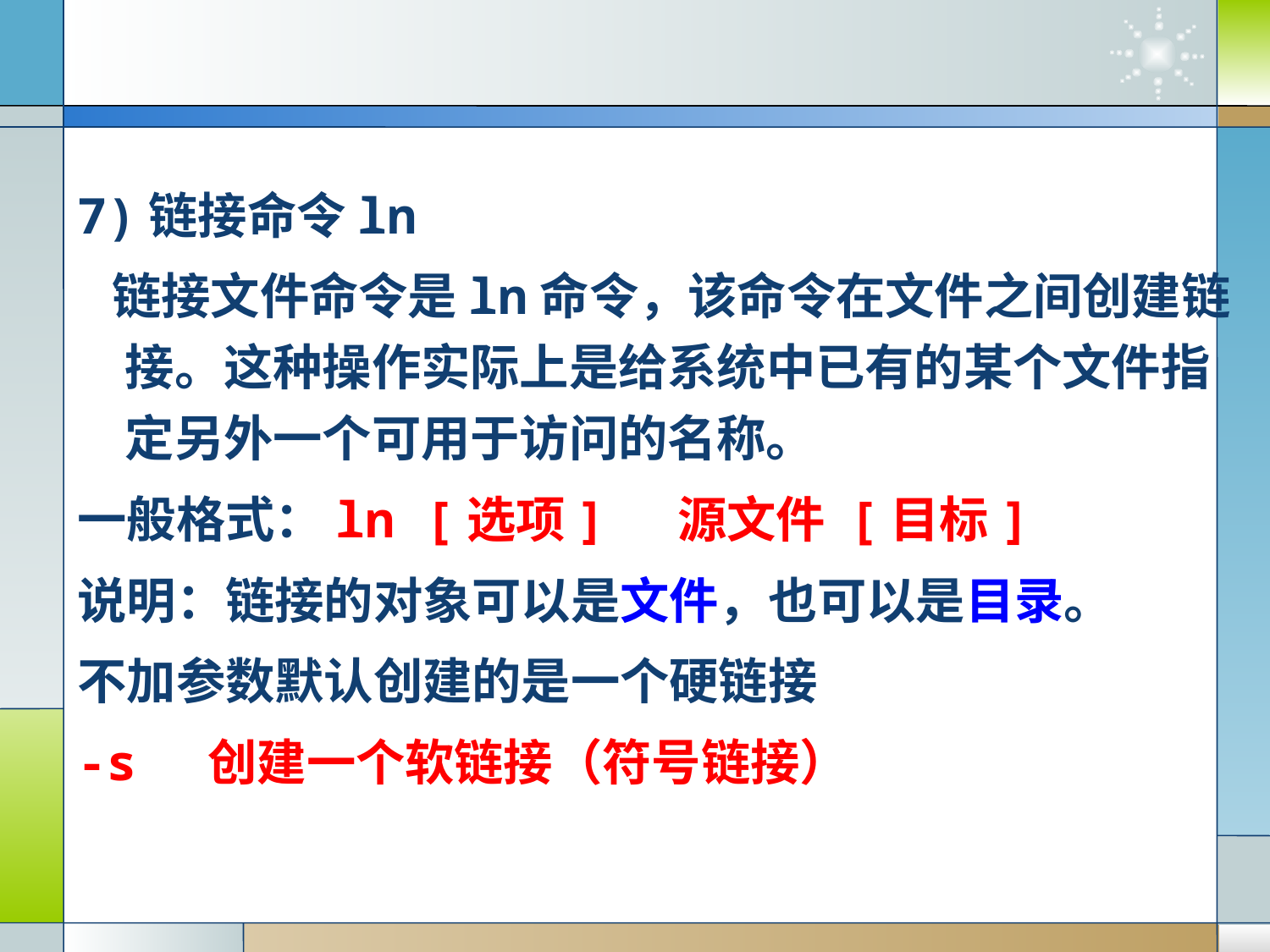

7)链接命令ln
  链接文件命令是ln命令，该命令在文件之间创建链接。这种操作实际上是给系统中已有的某个文件指定另外一个可用于访问的名称。
一般格式：ln [选项]  源文件 [目标]
说明：链接的对象可以是文件，也可以是目录。
不加参数默认创建的是一个硬链接
-s  创建一个软链接（符号链接）
52